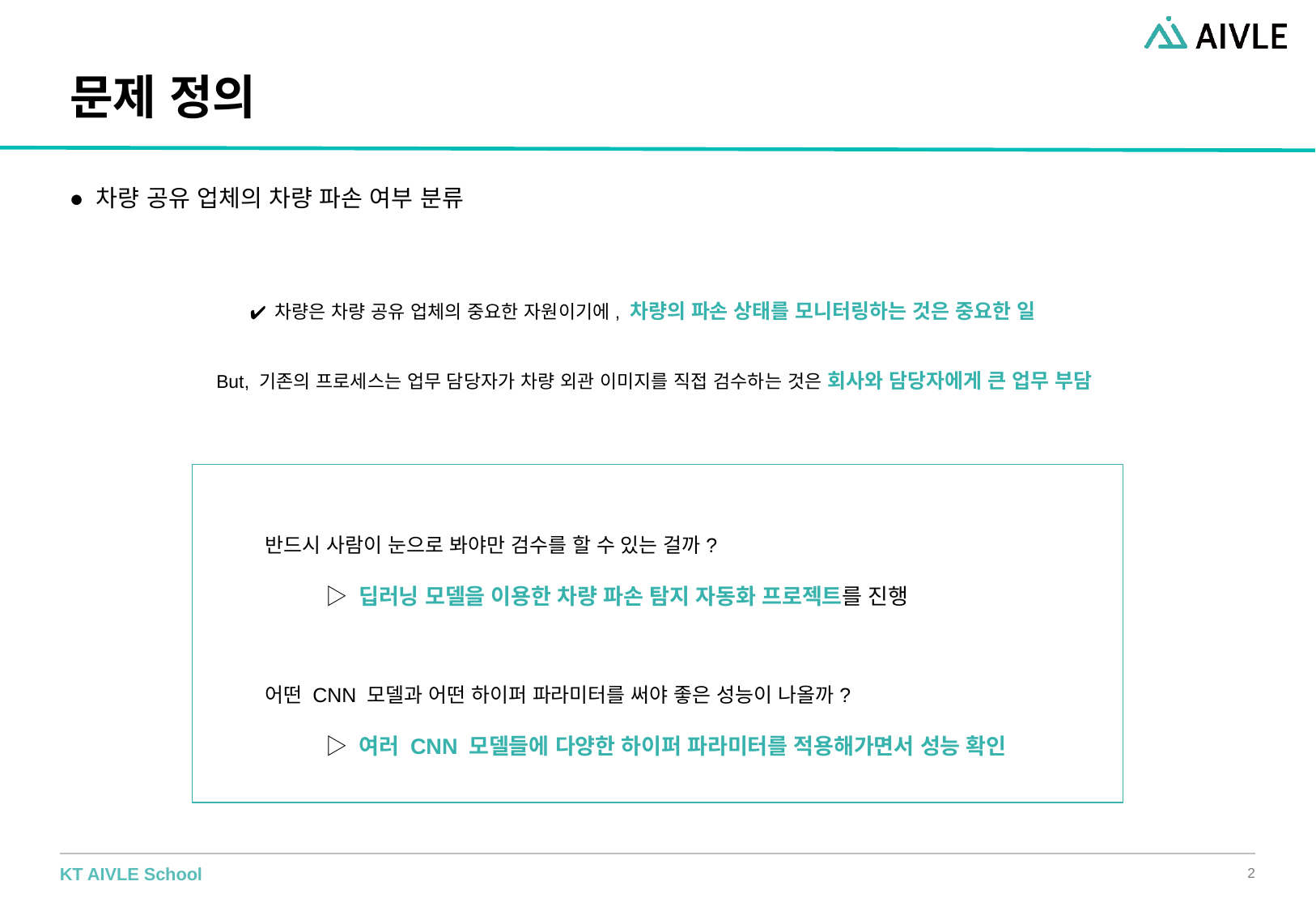

# 문제 정의
● 차량 공유 업체의 차량 파손 여부 분류
차량은 차량 공유 업체의 중요한 자원이기에, 차량의 파손 상태를 모니터링하는 것은 중요한 일

      But, 기존의 프로세스는 업무 담당자가 차량 외관 이미지를 직접 검수하는 것은 회사와 담당자에게 큰 업무 부담
반드시 사람이 눈으로 봐야만 검수를 할 수 있는 걸까?
▷ 딥러닝 모델을 이용한 차량 파손 탐지 자동화 프로젝트를 진행

어떤 CNN 모델과 어떤 하이퍼 파라미터를 써야 좋은 성능이 나올까?
▷ 여러 CNN 모델들에 다양한 하이퍼 파라미터를 적용해가면서 성능 확인